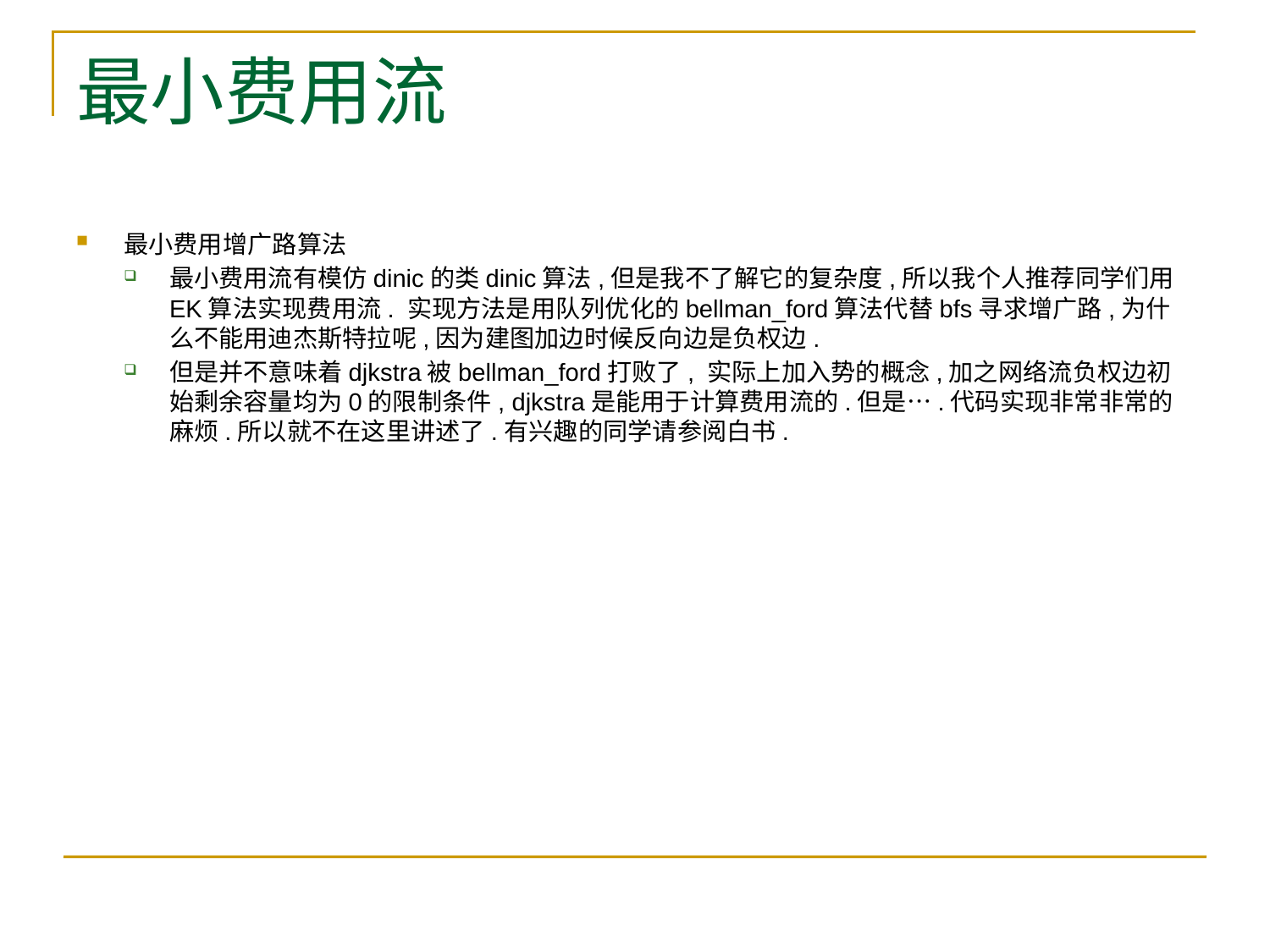

# 最小费用流
最小费用增广路算法
最小费用流有模仿dinic的类dinic算法,但是我不了解它的复杂度,所以我个人推荐同学们用EK算法实现费用流. 实现方法是用队列优化的bellman_ford算法代替bfs寻求增广路,为什么不能用迪杰斯特拉呢,因为建图加边时候反向边是负权边.
但是并不意味着djkstra被bellman_ford打败了, 实际上加入势的概念,加之网络流负权边初始剩余容量均为0的限制条件, djkstra是能用于计算费用流的.但是….代码实现非常非常的麻烦.所以就不在这里讲述了.有兴趣的同学请参阅白书.